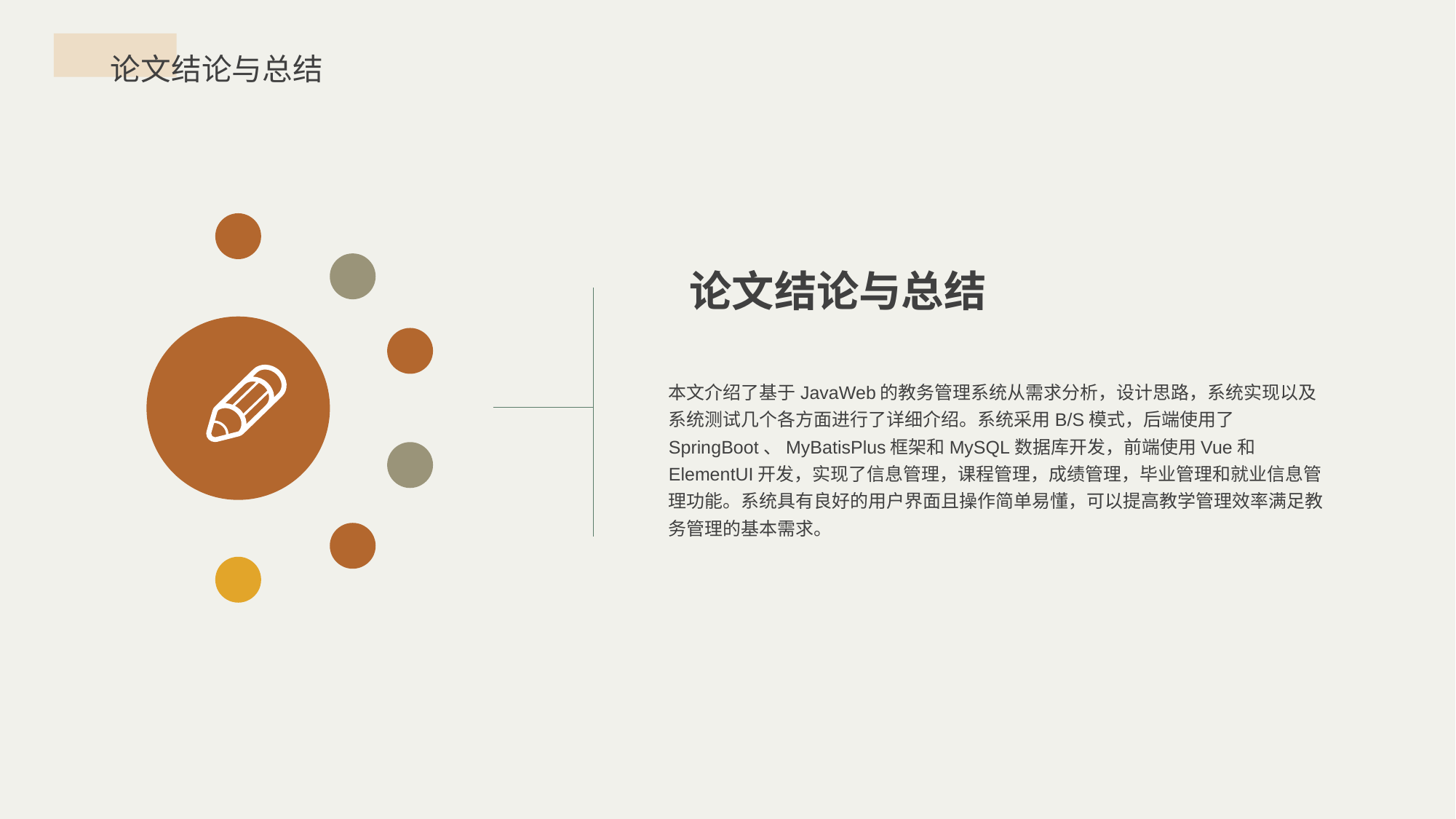

论文结论与总结

论文结论与总结

本文介绍了基于JavaWeb的教务管理系统从需求分析，设计思路，系统实现以及系统测试几个各方面进行了详细介绍。系统采用B/S模式，后端使用了SpringBoot、MyBatisPlus框架和MySQL数据库开发，前端使用Vue和ElementUI开发，实现了信息管理，课程管理，成绩管理，毕业管理和就业信息管理功能。系统具有良好的用户界面且操作简单易懂，可以提高教学管理效率满足教务管理的基本需求。